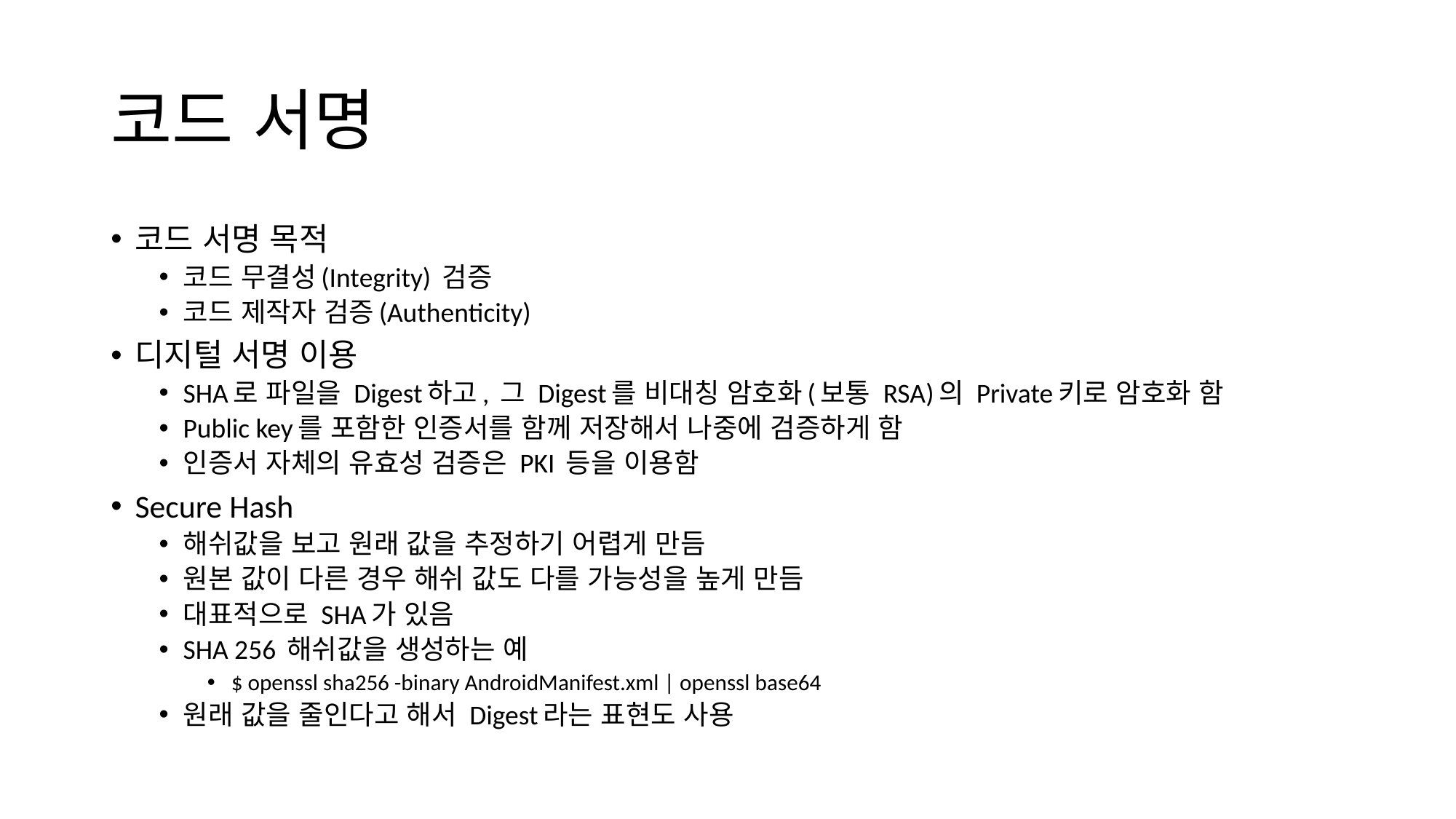

# 코드 서명
코드 서명 목적
코드 무결성(Integrity) 검증
코드 제작자 검증(Authenticity)
디지털 서명 이용
SHA로 파일을 Digest하고, 그 Digest를 비대칭 암호화(보통 RSA)의 Private키로 암호화 함
Public key를 포함한 인증서를 함께 저장해서 나중에 검증하게 함
인증서 자체의 유효성 검증은 PKI 등을 이용함
Secure Hash
해쉬값을 보고 원래 값을 추정하기 어렵게 만듬
원본 값이 다른 경우 해쉬 값도 다를 가능성을 높게 만듬
대표적으로 SHA가 있음
SHA 256 해쉬값을 생성하는 예
$ openssl sha256 -binary AndroidManifest.xml | openssl base64
원래 값을 줄인다고 해서 Digest라는 표현도 사용